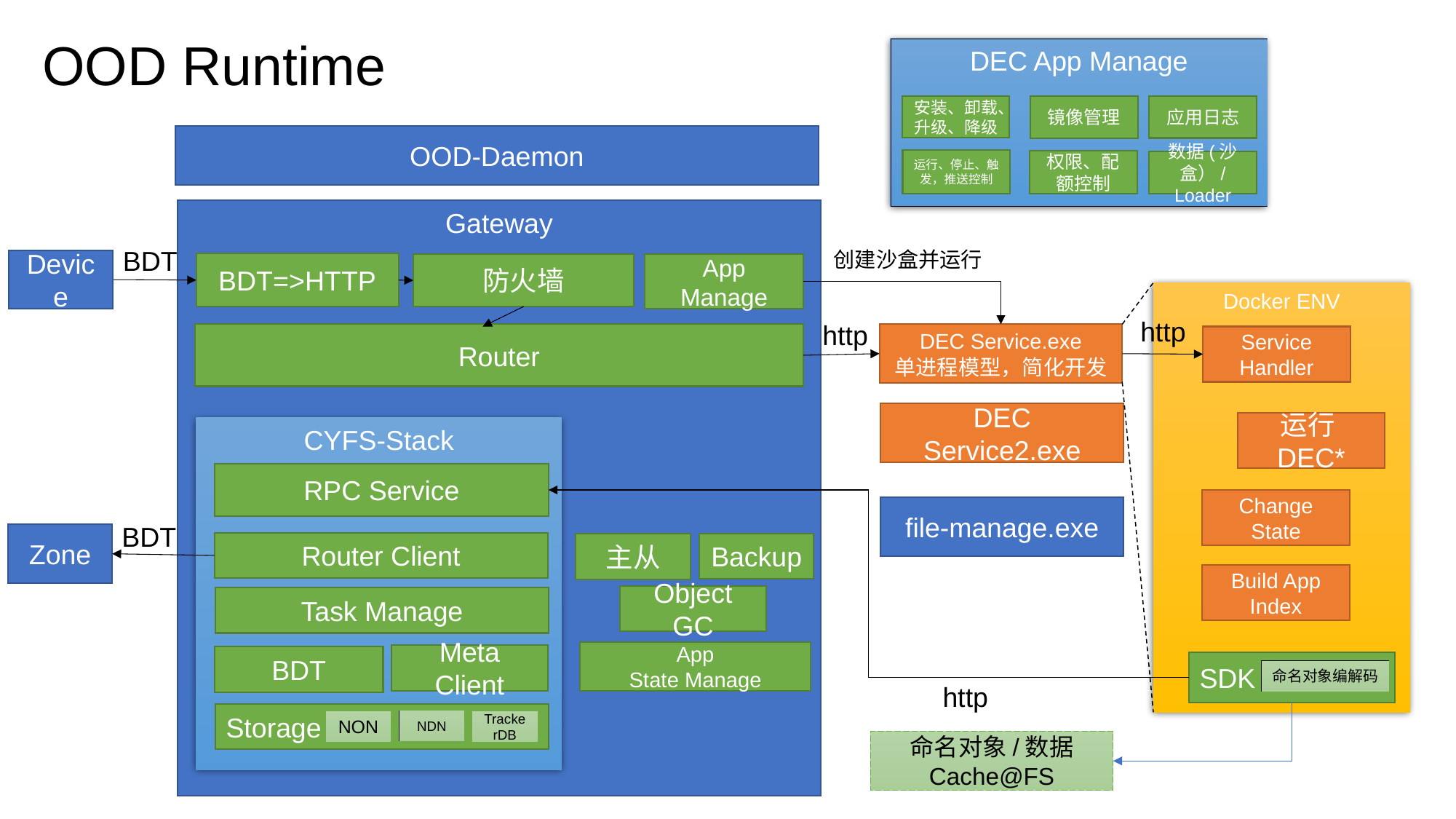

# OOD Runtime
DEC App Manage
安装、卸载、升级、降级
应用日志
镜像管理
OOD-Daemon
运行、停止、触发，推送控制
权限、配额控制
数据(沙盒）/ Loader
Gateway
BDT
创建沙盒并运行
Device
BDT=>HTTP
App Manage
防火墙
Docker ENV
http
http
Router
DEC Service.exe
单进程模型，简化开发
Service Handler
DEC Service2.exe
运行DEC*
CYFS-Stack
RPC Service
Change State
file-manage.exe
BDT
Zone
Router Client
Backup
主从
Build App Index
Object GC
Task Manage
App
State Manage
Meta Client
BDT
SDK
命名对象编解码
http
Storage
NDN
NON
TrackerDB
命名对象/数据 Cache@FS